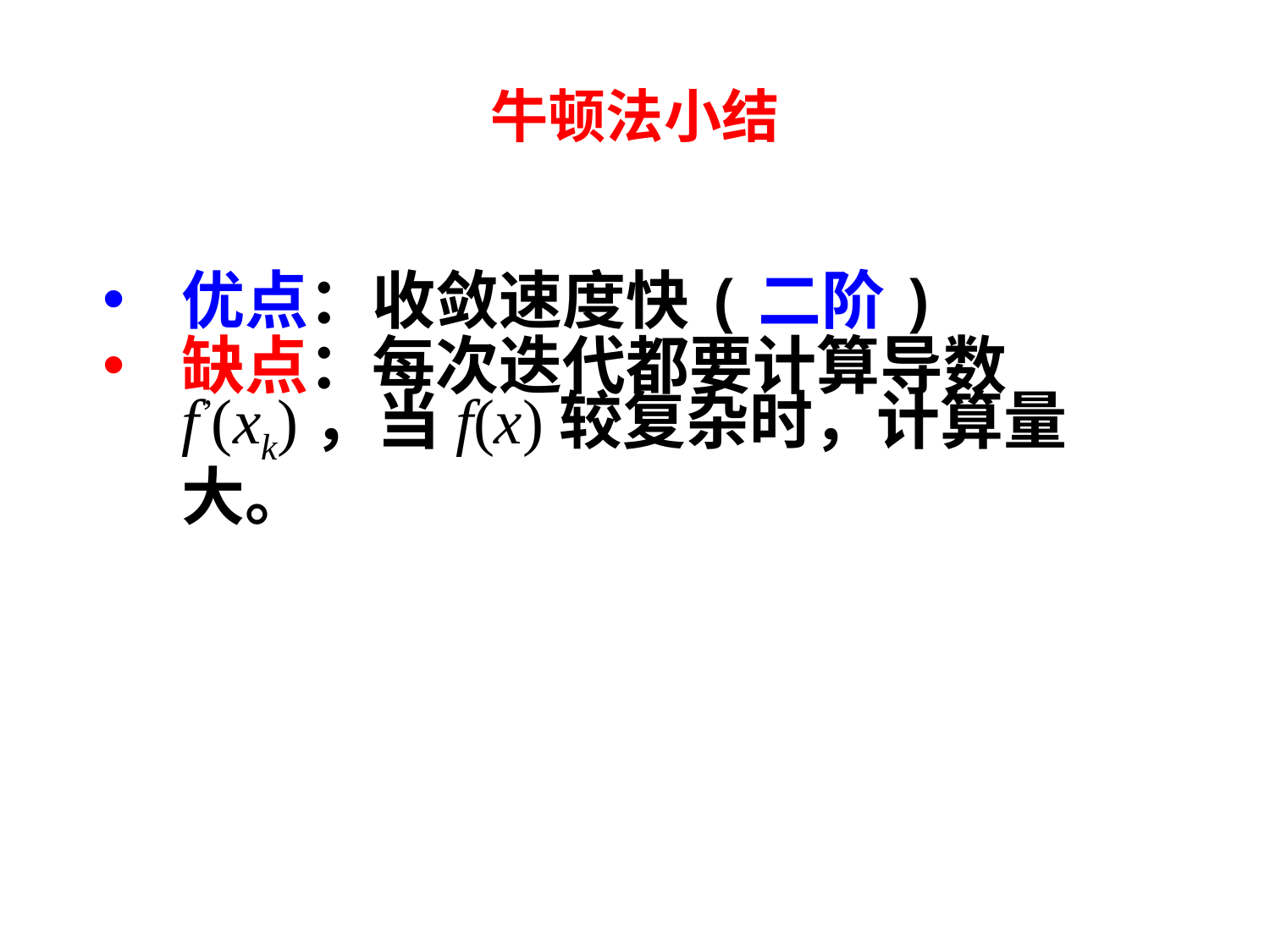

# 牛顿法小结
优点：收敛速度快(二阶)
缺点：每次迭代都要计算导数f’(xk)，当f(x)较复杂时，计算量大。